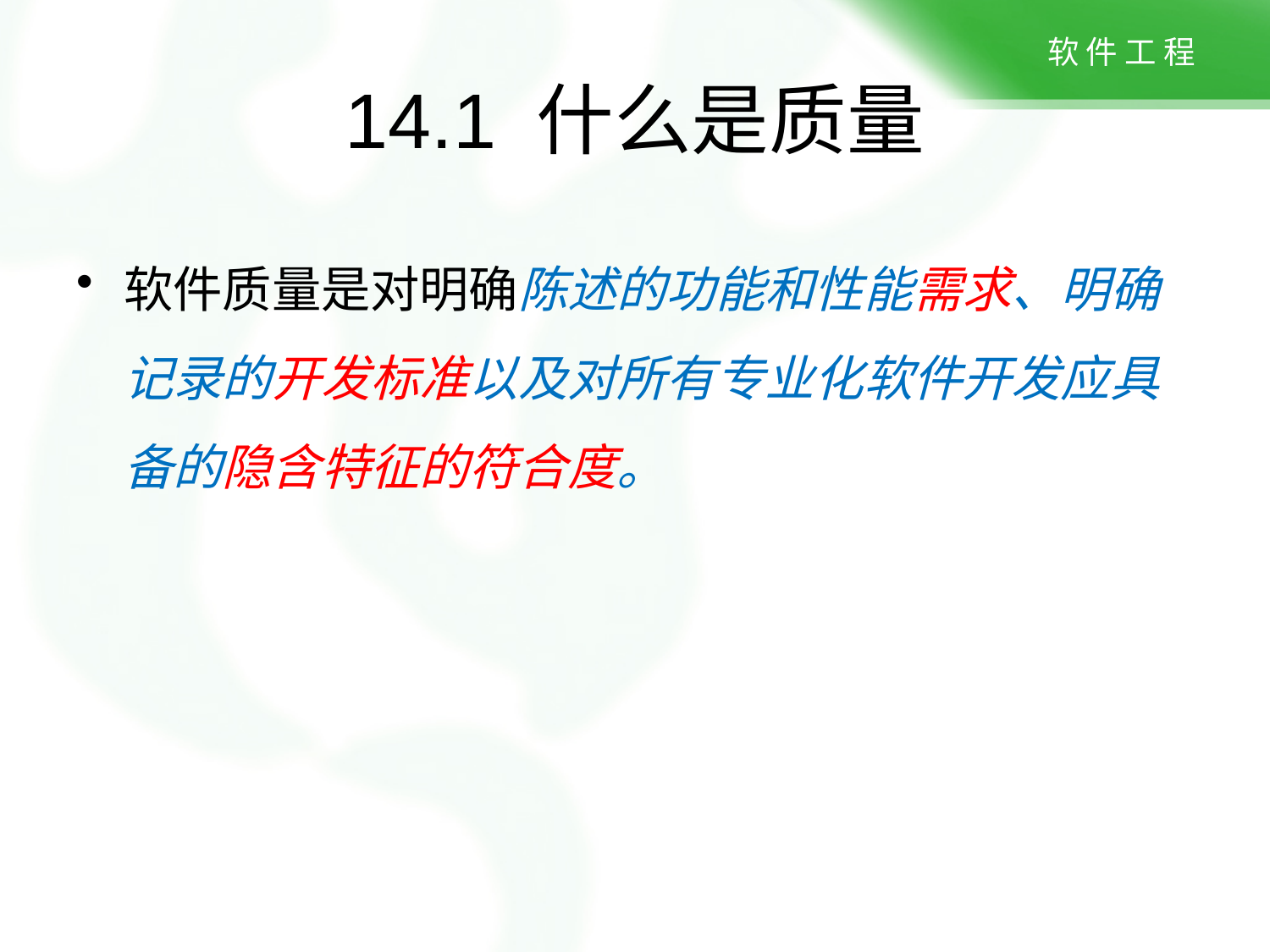

# 14.1 什么是质量
软件质量是对明确陈述的功能和性能需求、明确记录的开发标准以及对所有专业化软件开发应具备的隐含特征的符合度。